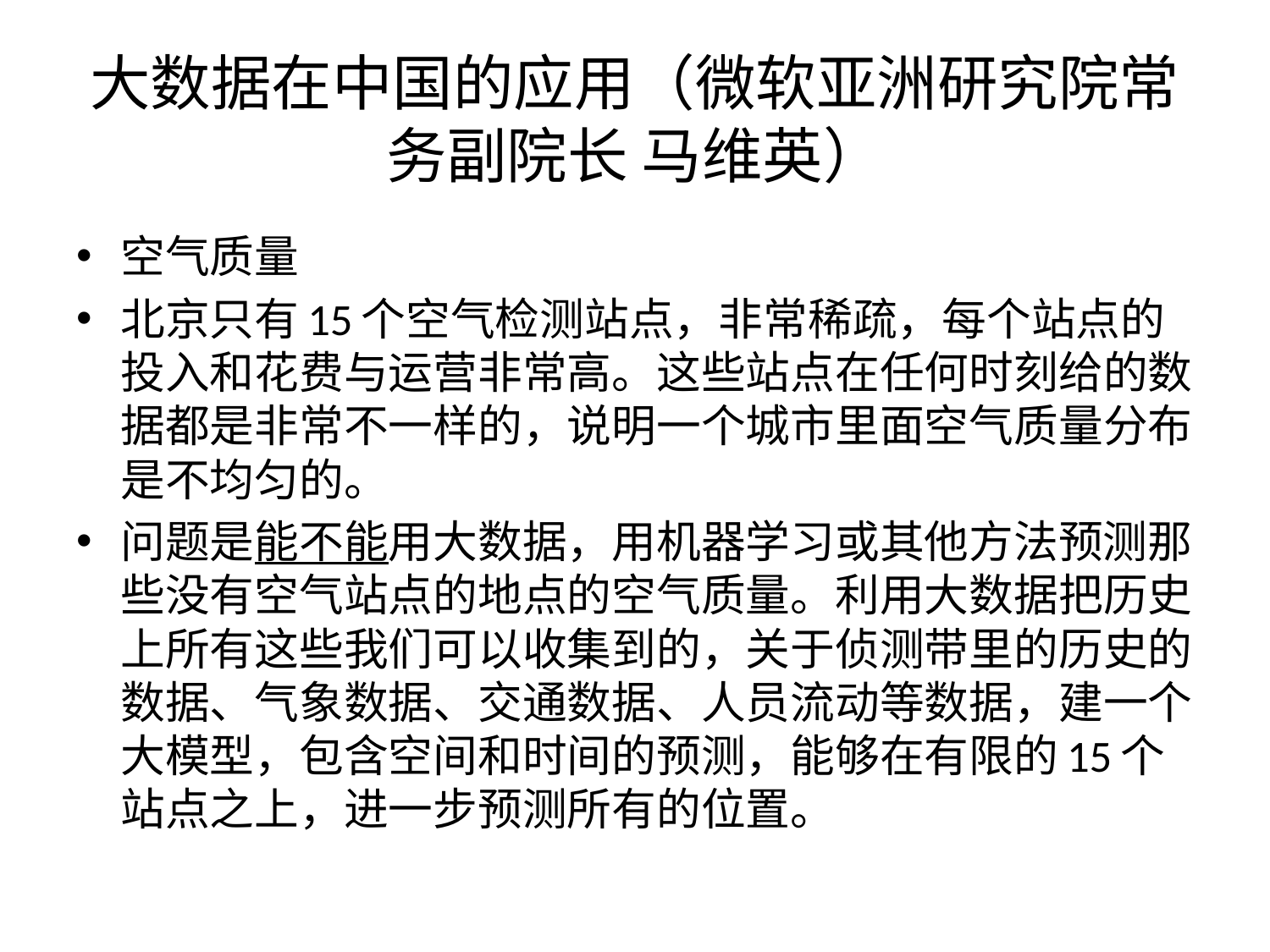

# 大数据在中国的应用（微软亚洲研究院常务副院长 马维英）
空气质量
北京只有15个空气检测站点，非常稀疏，每个站点的投入和花费与运营非常高。这些站点在任何时刻给的数据都是非常不一样的，说明一个城市里面空气质量分布是不均匀的。
问题是能不能用大数据，用机器学习或其他方法预测那些没有空气站点的地点的空气质量。利用大数据把历史上所有这些我们可以收集到的，关于侦测带里的历史的数据、气象数据、交通数据、人员流动等数据，建一个大模型，包含空间和时间的预测，能够在有限的15个站点之上，进一步预测所有的位置。